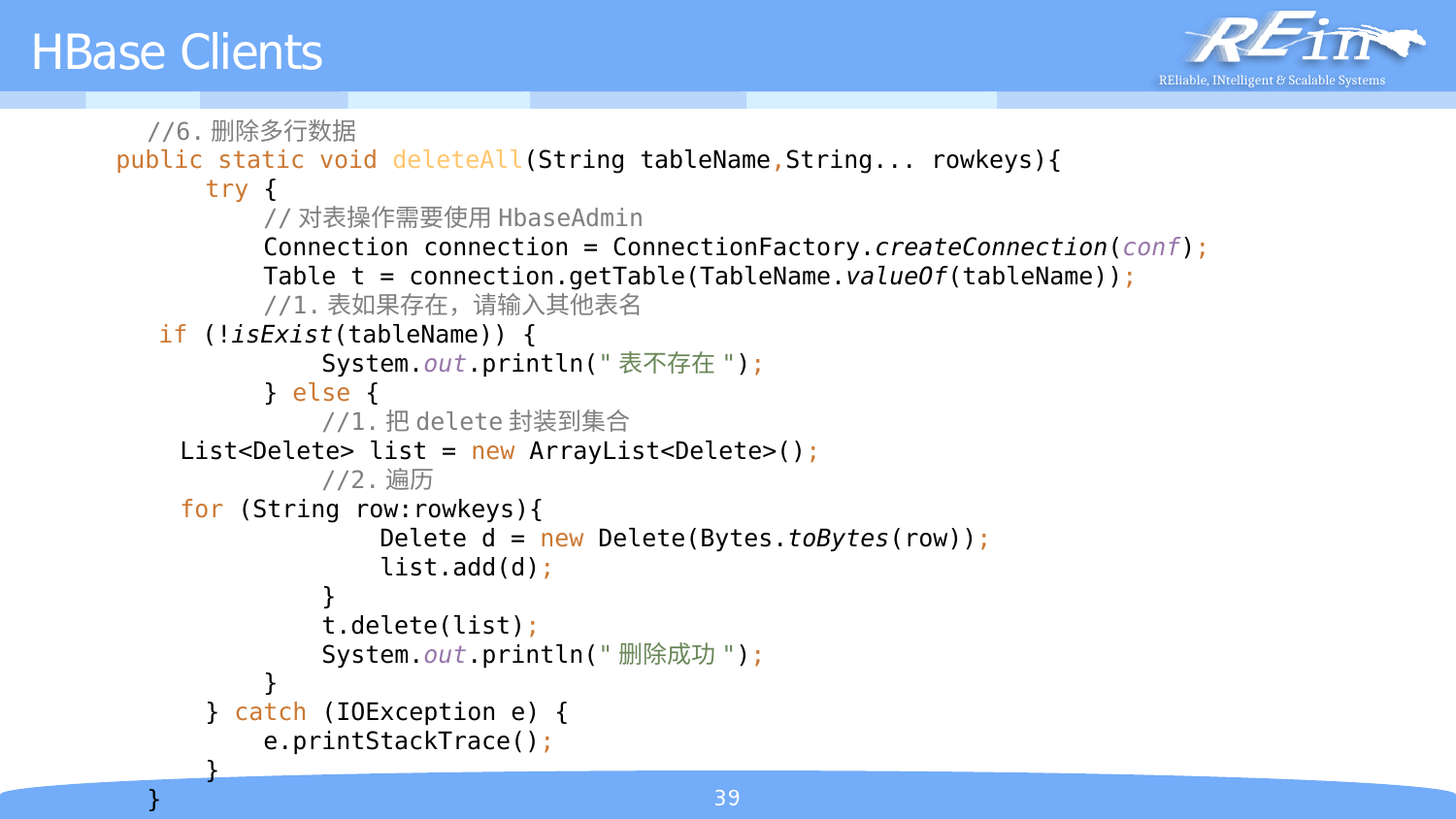

# HBase Clients
    //6.删除多行数据
    public static void deleteAll(String tableName,String... rowkeys){
        try {
            //对表操作需要使用HbaseAdmin
            Connection connection = ConnectionFactory.createConnection(conf);
            Table t = connection.getTable(TableName.valueOf(tableName));
            //1.表如果存在，请输入其他表名
            if (!isExist(tableName)) {
                System.out.println("表不存在");
            } else {
                //1.把delete封装到集合
                List<Delete> list = new ArrayList<Delete>();
                //2.遍历
                for (String row:rowkeys){
                    Delete d = new Delete(Bytes.toBytes(row));
                    list.add(d);
                }
                t.delete(list);
                System.out.println("删除成功");
            }
        } catch (IOException e) {
            e.printStackTrace();
        }
    }
39